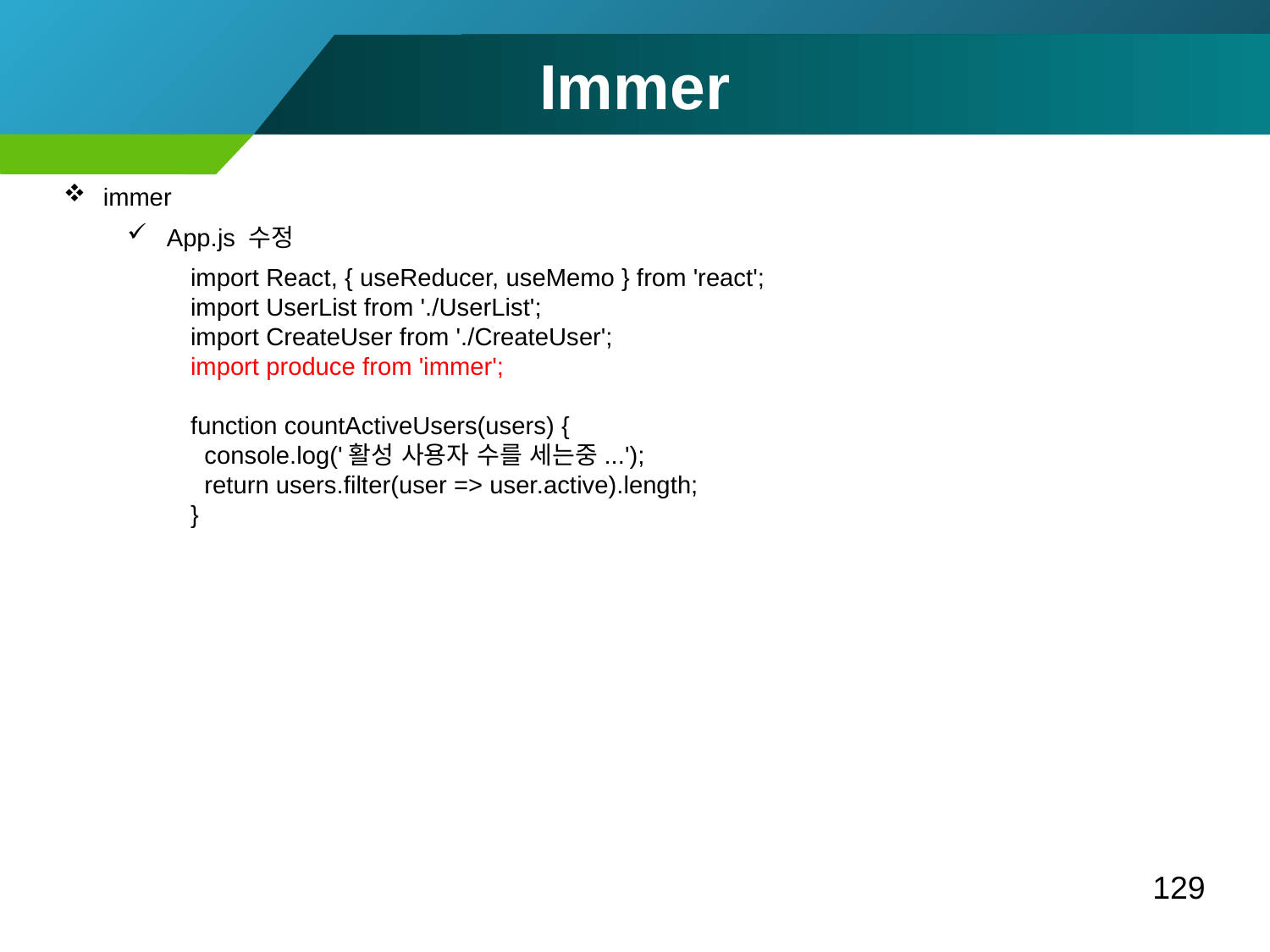

Immer
immer
App.js 수정
import React, { useReducer, useMemo } from 'react';
import UserList from './UserList';
import CreateUser from './CreateUser';
import produce from 'immer';

function countActiveUsers(users) {
  console.log('활성 사용자 수를 세는중...');
  return users.filter(user => user.active).length;
}

129